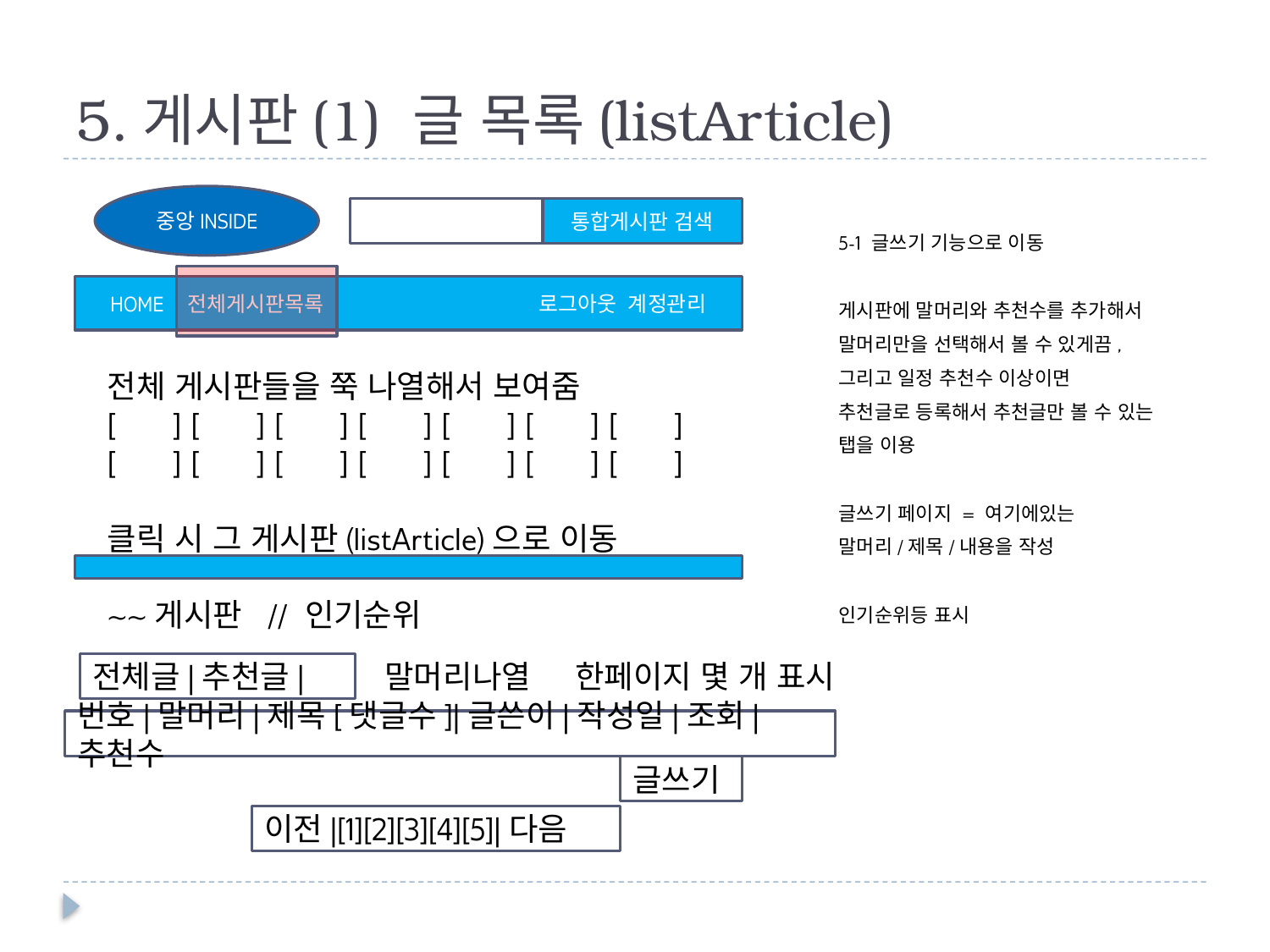

# 5.게시판(1) 글 목록(listArticle)

중앙INSIDE

5-1 글쓰기 기능으로 이동

게시판에 말머리와 추천수를 추가해서
말머리만을 선택해서 볼 수 있게끔,
그리고 일정 추천수 이상이면
추천글로 등록해서 추천글만 볼 수 있는
탭을 이용

글쓰기 페이지 = 여기에있는
말머리/제목/내용을 작성

인기순위등 표시

통합게시판 검색

HOME   전체게시판목록 		        로그아웃  계정관리
전체 게시판들을 쭉 나열해서 보여줌
[      ] [      ] [      ] [      ] [      ] [      ] [      ]
[      ] [      ] [      ] [      ] [      ] [      ] [      ]

클릭 시 그 게시판(listArticle)으로 이동

~~게시판  // 인기순위

말머리나열
한페이지 몇 개 표시
전체글|추천글|
번호|말머리|제목[댓글수]|글쓴이|작성일|조회|추천수
글쓰기
이전|[1][2][3][4][5]|다음